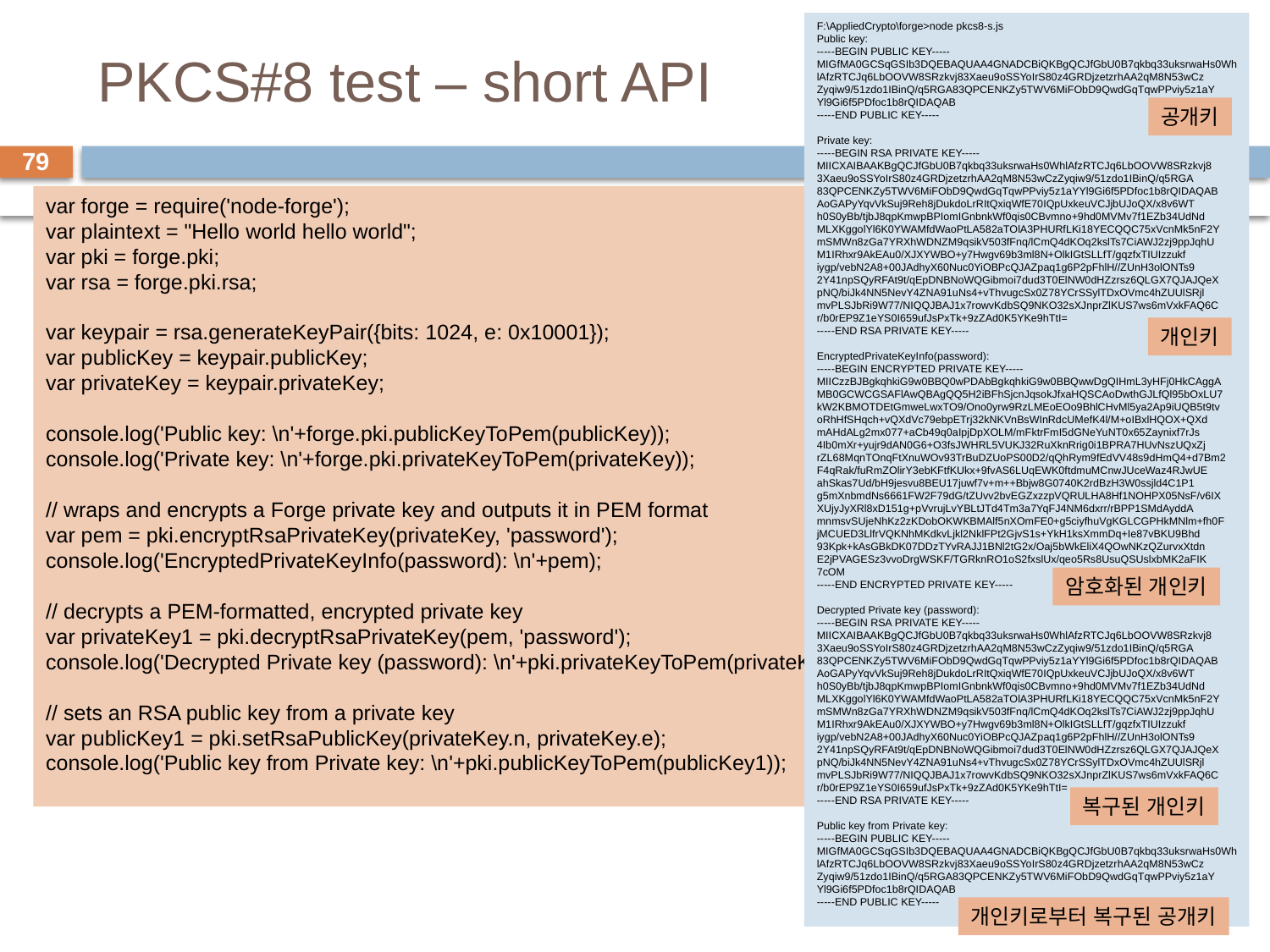

F:\AppliedCrypto\forge>node pkcs8-s.js
Public key:
-----BEGIN PUBLIC KEY-----
MIGfMA0GCSqGSIb3DQEBAQUAA4GNADCBiQKBgQCJfGbU0B7qkbq33uksrwaHs0Wh
lAfzRTCJq6LbOOVW8SRzkvj83Xaeu9oSSYoIrS80z4GRDjzetzrhAA2qM8N53wCz
Zyqiw9/51zdo1IBinQ/q5RGA83QPCENKZy5TWV6MiFObD9QwdGqTqwPPviy5z1aY
Yl9Gi6f5PDfoc1b8rQIDAQAB
-----END PUBLIC KEY-----

Private key:
-----BEGIN RSA PRIVATE KEY-----
MIICXAIBAAKBgQCJfGbU0B7qkbq33uksrwaHs0WhlAfzRTCJq6LbOOVW8SRzkvj8
3Xaeu9oSSYoIrS80z4GRDjzetzrhAA2qM8N53wCzZyqiw9/51zdo1IBinQ/q5RGA
83QPCENKZy5TWV6MiFObD9QwdGqTqwPPviy5z1aYYl9Gi6f5PDfoc1b8rQIDAQAB
AoGAPyYqvVkSuj9Reh8jDukdoLrRItQxiqWfE70IQpUxkeuVCJjbUJoQX/x8v6WT
h0S0yBb/tjbJ8qpKmwpBPIomIGnbnkWf0qis0CBvmno+9hd0MVMv7f1EZb34UdNd
MLXKggolYl6K0YWAMfdWaoPtLA582aTOlA3PHURfLKi18YECQQC75xVcnMk5nF2Y
mSMWn8zGa7YRXhWDNZM9qsikV503fFnq/lCmQ4dKOq2kslTs7CiAWJ2zj9ppJqhU
M1IRhxr9AkEAu0/XJXYWBO+y7Hwgv69b3ml8N+OlkIGtSLLfT/gqzfxTIUIzzukf
iygp/vebN2A8+00JAdhyX60Nuc0YiOBPcQJAZpaq1g6P2pFhlH//ZUnH3olONTs9
2Y41npSQyRFAt9t/qEpDNBNoWQGibmoi7dud3T0ElNW0dHZzrsz6QLGX7QJAJQeX
pNQ/biJk4NN5NevY4ZNA91uNs4+vThvugcSx0Z78YCrSSylTDxOVmc4hZUUlSRjl
mvPLSJbRi9W77/NIQQJBAJ1x7rowvKdbSQ9NKO32sXJnprZlKUS7ws6mVxkFAQ6C
r/b0rEP9Z1eYS0I659ufJsPxTk+9zZAd0K5YKe9hTtI=
-----END RSA PRIVATE KEY-----

EncryptedPrivateKeyInfo(password):
-----BEGIN ENCRYPTED PRIVATE KEY-----
MIICzzBJBgkqhkiG9w0BBQ0wPDAbBgkqhkiG9w0BBQwwDgQIHmL3yHFj0HkCAggA
MB0GCWCGSAFlAwQBAgQQ5H2iBFhSjcnJqsokJfxaHQSCAoDwthGJLfQl95bOxLU7
kW2KBMOTDEtGmweLwxTO9/Ono0yrw9RzLMEoEOo9BhlCHvMl5ya2Ap9iUQB5t9tv
oRhHfSHqch+vQXdVc79ebpETrj32kNKVnBsWInRdcUMefK4l/M+oIBxlHQOX+QXd
mAHdALg2mx077+aCb49q0aIpjDpXOLM/mFktrFmI5dGNeYuNT0x65Zaynixf7rJs
4Ib0mXr+yujr9dAN0G6+O3fsJWHRL5VUKJ32RuXknRrig0i1BPRA7HUvNszUQxZj
rZL68MqnTOnqFtXnuWOv93TrBuDZUoPS00D2/qQhRym9fEdVV48s9dHmQ4+d7Bm2
F4qRak/fuRmZOlirY3ebKFtfKUkx+9fvAS6LUqEWK0ftdmuMCnwJUceWaz4RJwUE
ahSkas7Ud/bH9jesvu8BEU17juwf7v+m++Bbjw8G0740K2rdBzH3W0ssjld4C1P1
g5mXnbmdNs6661FW2F79dG/tZUvv2bvEGZxzzpVQRULHA8Hf1NOHPX05NsF/v6IX
XUjyJyXRl8xD151g+pVvrujLvYBLtJTd4Tm3a7YqFJ4NM6dxrr/rBPP1SMdAyddA
mnmsvSUjeNhKz2zKDobOKWKBMAlf5nXOmFE0+g5ciyfhuVgKGLCGPHkMNlm+fh0F
jMCUED3LlfrVQKNhMKdkvLjkl2NklFPt2GjvS1s+YkH1ksXmmDq+Ie87vBKU9Bhd
93Kpk+kAsGBkDK07DDzTYvRAJJ1BNl2tG2x/Oaj5bWkEliX4QOwNKzQZurvxXtdn
E2jPVAGESz3vvoDrgWSKF/TGRknRO1oS2fxslUx/qeo5Rs8UsuQSUslxbMK2aFIK
7cOM
-----END ENCRYPTED PRIVATE KEY-----

Decrypted Private key (password):
-----BEGIN RSA PRIVATE KEY-----
MIICXAIBAAKBgQCJfGbU0B7qkbq33uksrwaHs0WhlAfzRTCJq6LbOOVW8SRzkvj8
3Xaeu9oSSYoIrS80z4GRDjzetzrhAA2qM8N53wCzZyqiw9/51zdo1IBinQ/q5RGA
83QPCENKZy5TWV6MiFObD9QwdGqTqwPPviy5z1aYYl9Gi6f5PDfoc1b8rQIDAQAB
AoGAPyYqvVkSuj9Reh8jDukdoLrRItQxiqWfE70IQpUxkeuVCJjbUJoQX/x8v6WT
h0S0yBb/tjbJ8qpKmwpBPIomIGnbnkWf0qis0CBvmno+9hd0MVMv7f1EZb34UdNd
MLXKggolYl6K0YWAMfdWaoPtLA582aTOlA3PHURfLKi18YECQQC75xVcnMk5nF2Y
mSMWn8zGa7YRXhWDNZM9qsikV503fFnq/lCmQ4dKOq2kslTs7CiAWJ2zj9ppJqhU
M1IRhxr9AkEAu0/XJXYWBO+y7Hwgv69b3ml8N+OlkIGtSLLfT/gqzfxTIUIzzukf
iygp/vebN2A8+00JAdhyX60Nuc0YiOBPcQJAZpaq1g6P2pFhlH//ZUnH3olONTs9
2Y41npSQyRFAt9t/qEpDNBNoWQGibmoi7dud3T0ElNW0dHZzrsz6QLGX7QJAJQeX
pNQ/biJk4NN5NevY4ZNA91uNs4+vThvugcSx0Z78YCrSSylTDxOVmc4hZUUlSRjl
mvPLSJbRi9W77/NIQQJBAJ1x7rowvKdbSQ9NKO32sXJnprZlKUS7ws6mVxkFAQ6C
r/b0rEP9Z1eYS0I659ufJsPxTk+9zZAd0K5YKe9hTtI=
-----END RSA PRIVATE KEY-----

Public key from Private key:
-----BEGIN PUBLIC KEY-----
MIGfMA0GCSqGSIb3DQEBAQUAA4GNADCBiQKBgQCJfGbU0B7qkbq33uksrwaHs0Wh
lAfzRTCJq6LbOOVW8SRzkvj83Xaeu9oSSYoIrS80z4GRDjzetzrhAA2qM8N53wCz
Zyqiw9/51zdo1IBinQ/q5RGA83QPCENKZy5TWV6MiFObD9QwdGqTqwPPviy5z1aY
Yl9Gi6f5PDfoc1b8rQIDAQAB
-----END PUBLIC KEY-----

# PKCS#8 test – short API
공개키
79
var forge = require('node-forge');
var plaintext = "Hello world hello world";
var pki = forge.pki;
var rsa = forge.pki.rsa;

var keypair = rsa.generateKeyPair({bits: 1024, e: 0x10001});
var publicKey = keypair.publicKey;
var privateKey = keypair.privateKey;

console.log('Public key: \n'+forge.pki.publicKeyToPem(publicKey));
console.log('Private key: \n'+forge.pki.privateKeyToPem(privateKey));

// wraps and encrypts a Forge private key and outputs it in PEM format
var pem = pki.encryptRsaPrivateKey(privateKey, 'password');
console.log('EncryptedPrivateKeyInfo(password): \n'+pem);

// decrypts a PEM-formatted, encrypted private key
var privateKey1 = pki.decryptRsaPrivateKey(pem, 'password');
console.log('Decrypted Private key (password): \n'+pki.privateKeyToPem(privateKey1));

// sets an RSA public key from a private key
var publicKey1 = pki.setRsaPublicKey(privateKey.n, privateKey.e);
console.log('Public key from Private key: \n'+pki.publicKeyToPem(publicKey1));

개인키
암호화된 개인키
복구된 개인키
개인키로부터 복구된 공개키